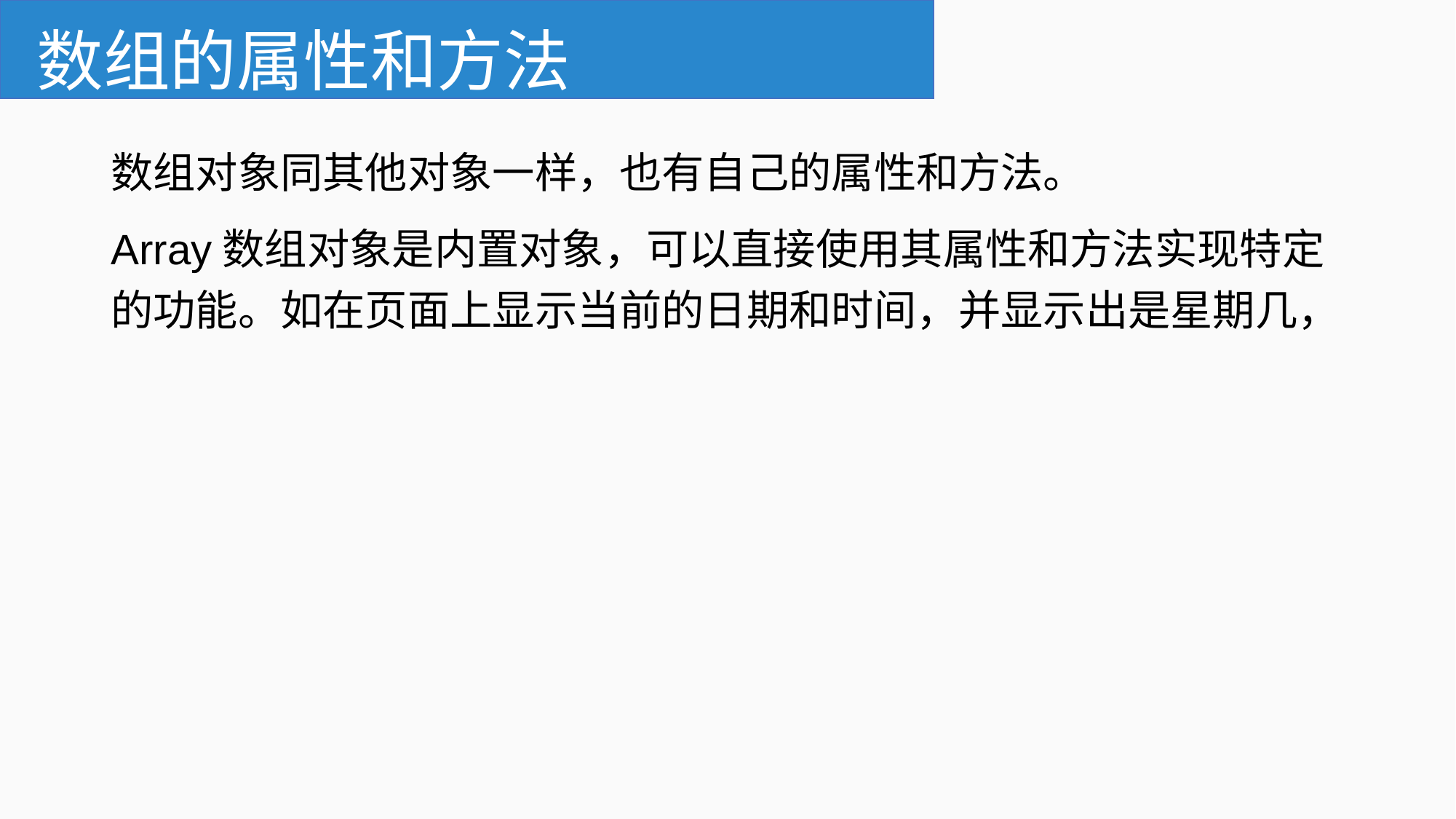

# 数组的属性和方法
数组对象同其他对象一样，也有自己的属性和方法。
Array数组对象是内置对象，可以直接使用其属性和方法实现特定的功能。如在页面上显示当前的日期和时间，并显示出是星期几，